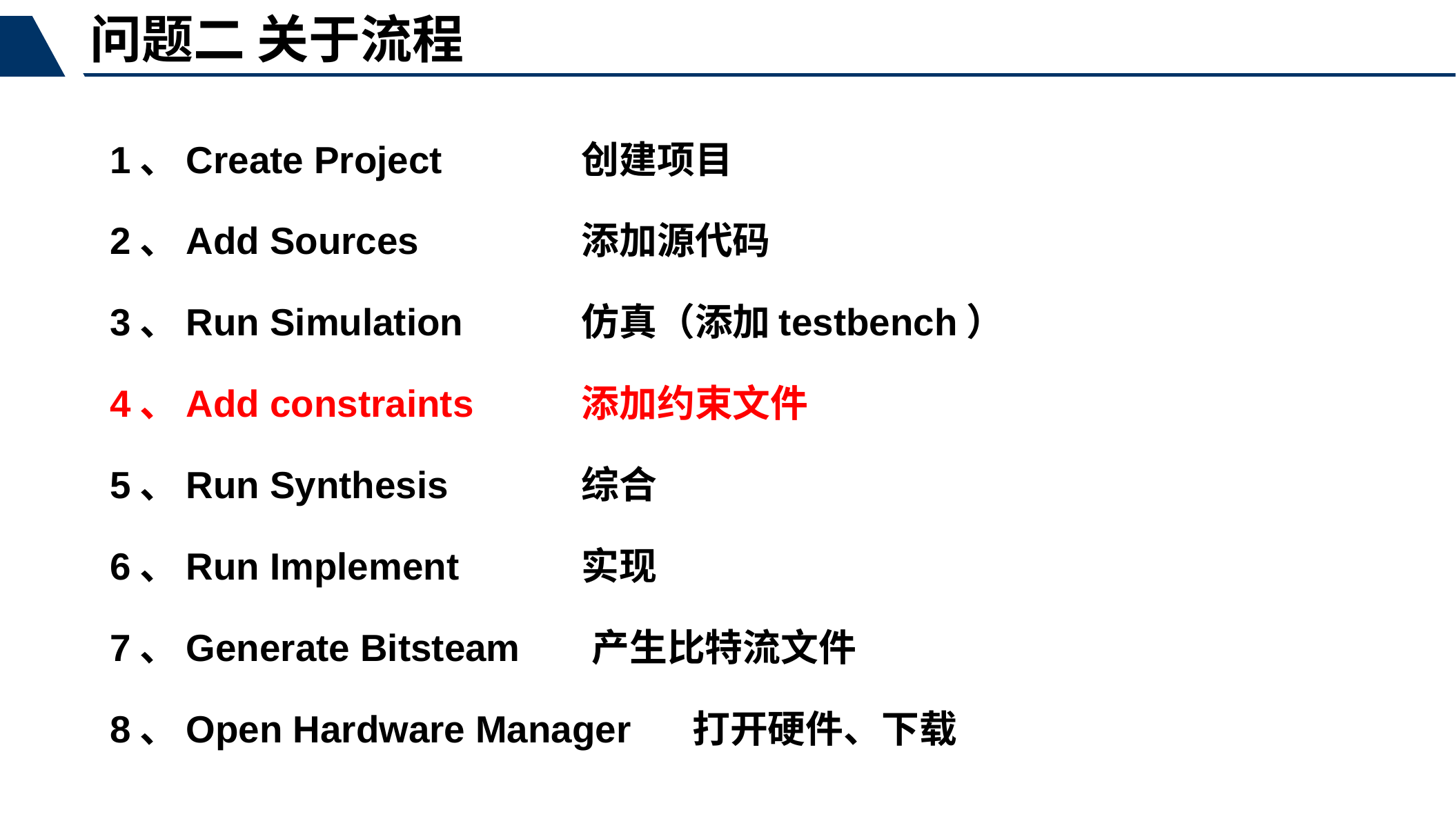

问题二 关于流程

1、Create Project	       创建项目
2、Add Sources	       添加源代码
3、Run Simulation	       仿真（添加testbench）
4、Add constraints	       添加约束文件
5、Run Synthesis	       综合
6、Run Implement	       实现
7、Generate Bitsteam      产生比特流文件
8、Open Hardware Manager     打开硬件、下载